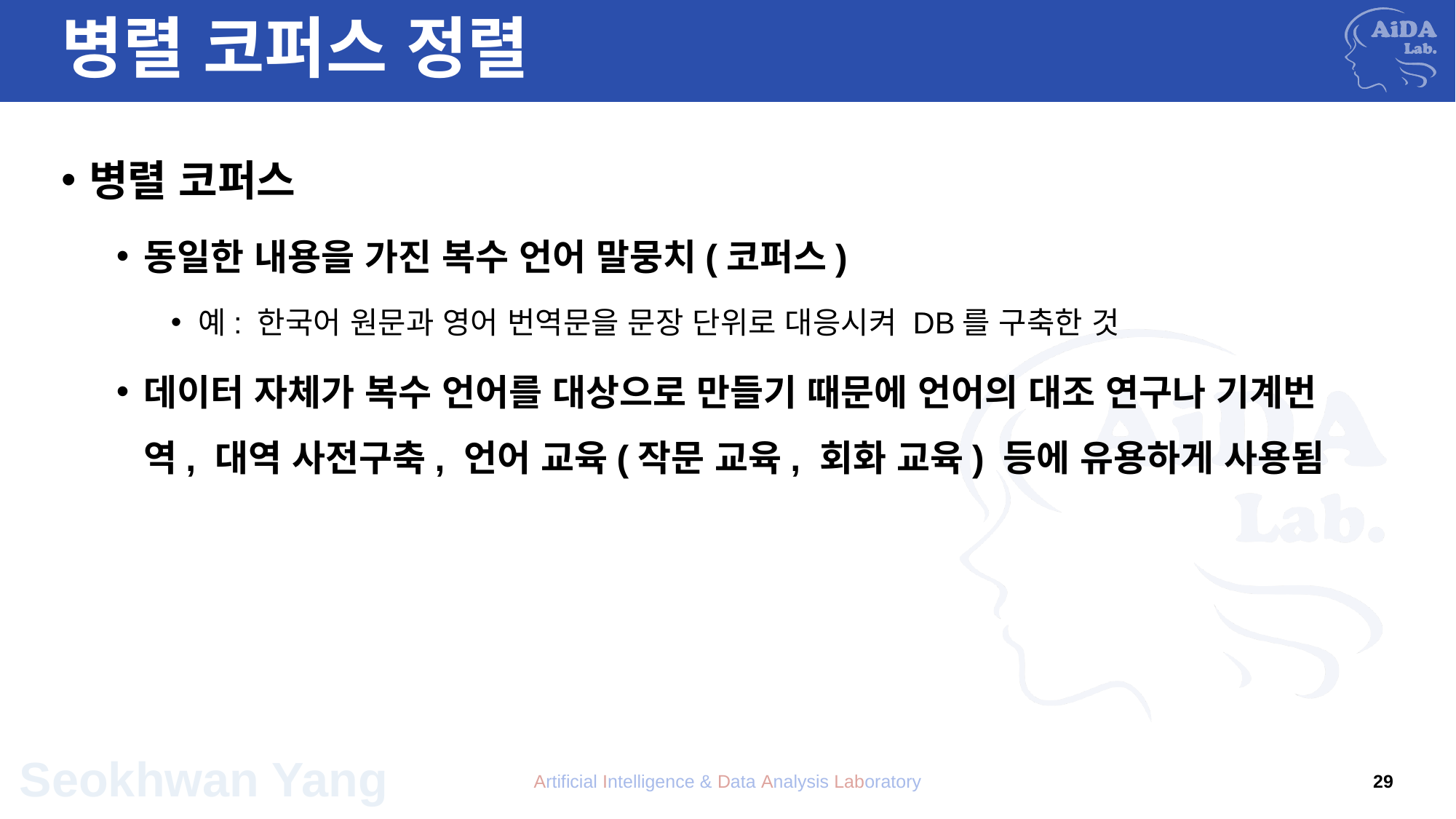

# 병렬 코퍼스 정렬
병렬 코퍼스
동일한 내용을 가진 복수 언어 말뭉치(코퍼스)
예: 한국어 원문과 영어 번역문을 문장 단위로 대응시켜 DB를 구축한 것
데이터 자체가 복수 언어를 대상으로 만들기 때문에 언어의 대조 연구나 기계번역, 대역 사전구축, 언어 교육(작문 교육, 회화 교육) 등에 유용하게 사용됨

Artificial Intelligence & Data Analysis Laboratory
29